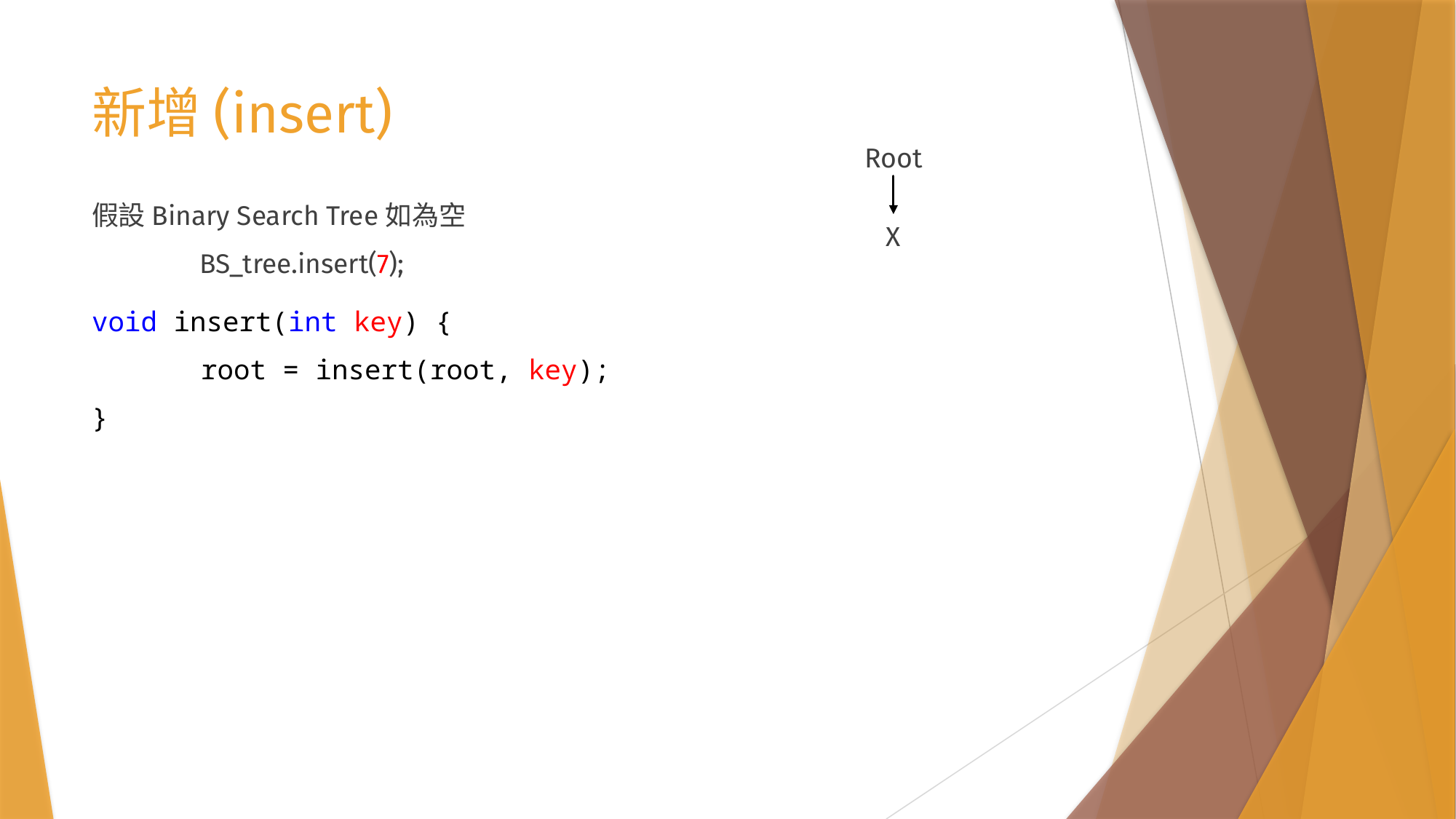

# 新增(insert)
Root
假設Binary Search Tree如為空
	BS_tree.insert(7);
X
void insert(int key) {
	root = insert(root, key);
}